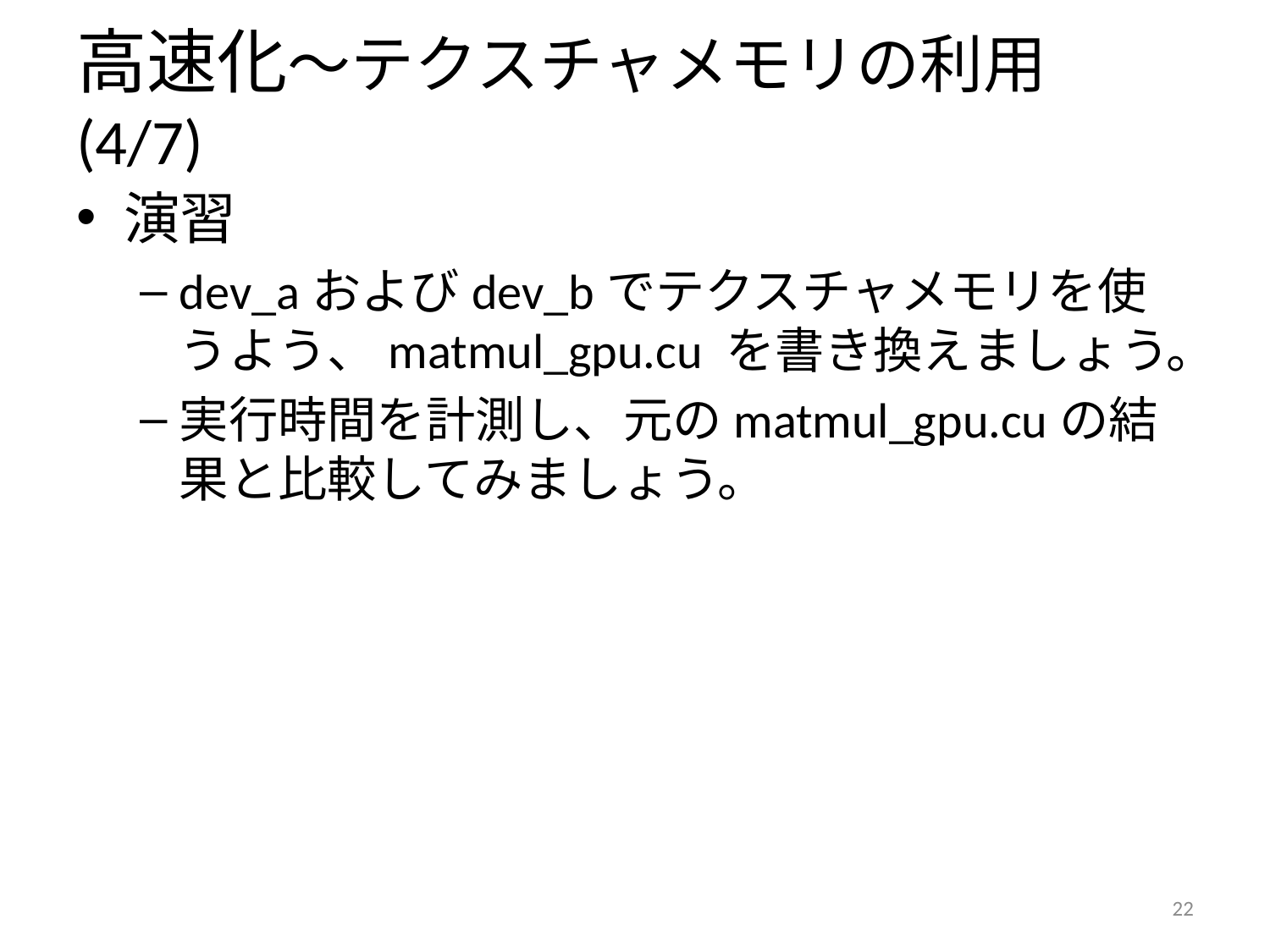

# 高速化～テクスチャメモリの利用 (4/7)
演習
dev_aおよびdev_bでテクスチャメモリを使うよう、matmul_gpu.cu を書き換えましょう。
実行時間を計測し、元のmatmul_gpu.cuの結果と比較してみましょう。
22